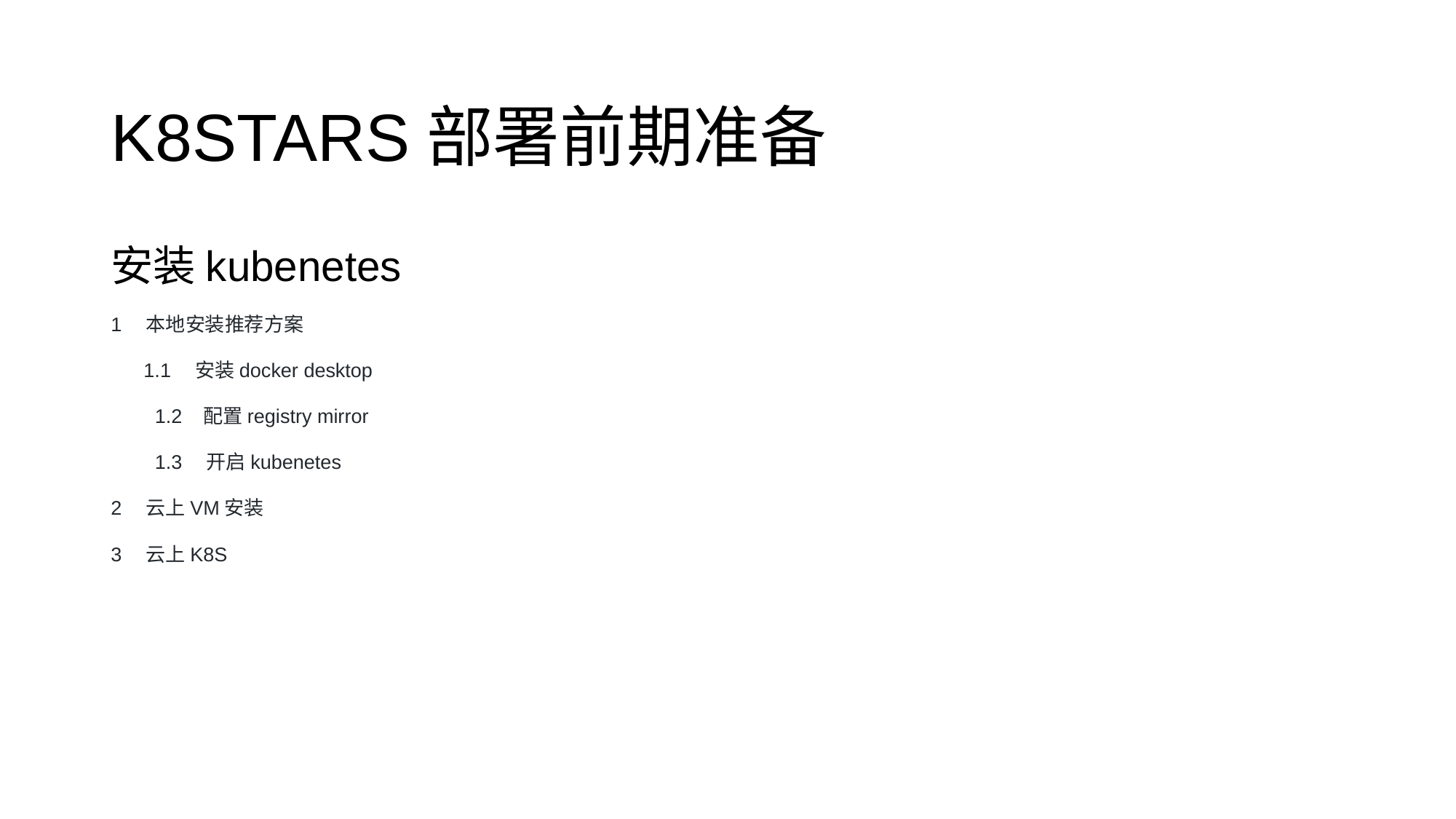

# K8STARS部署前期准备
安装kubenetes
1　本地安装推荐方案
      1.1　安装docker desktop
　　1.2   配置registry mirror
　　1.3　开启kubenetes
2　云上VM安装
3　云上K8S